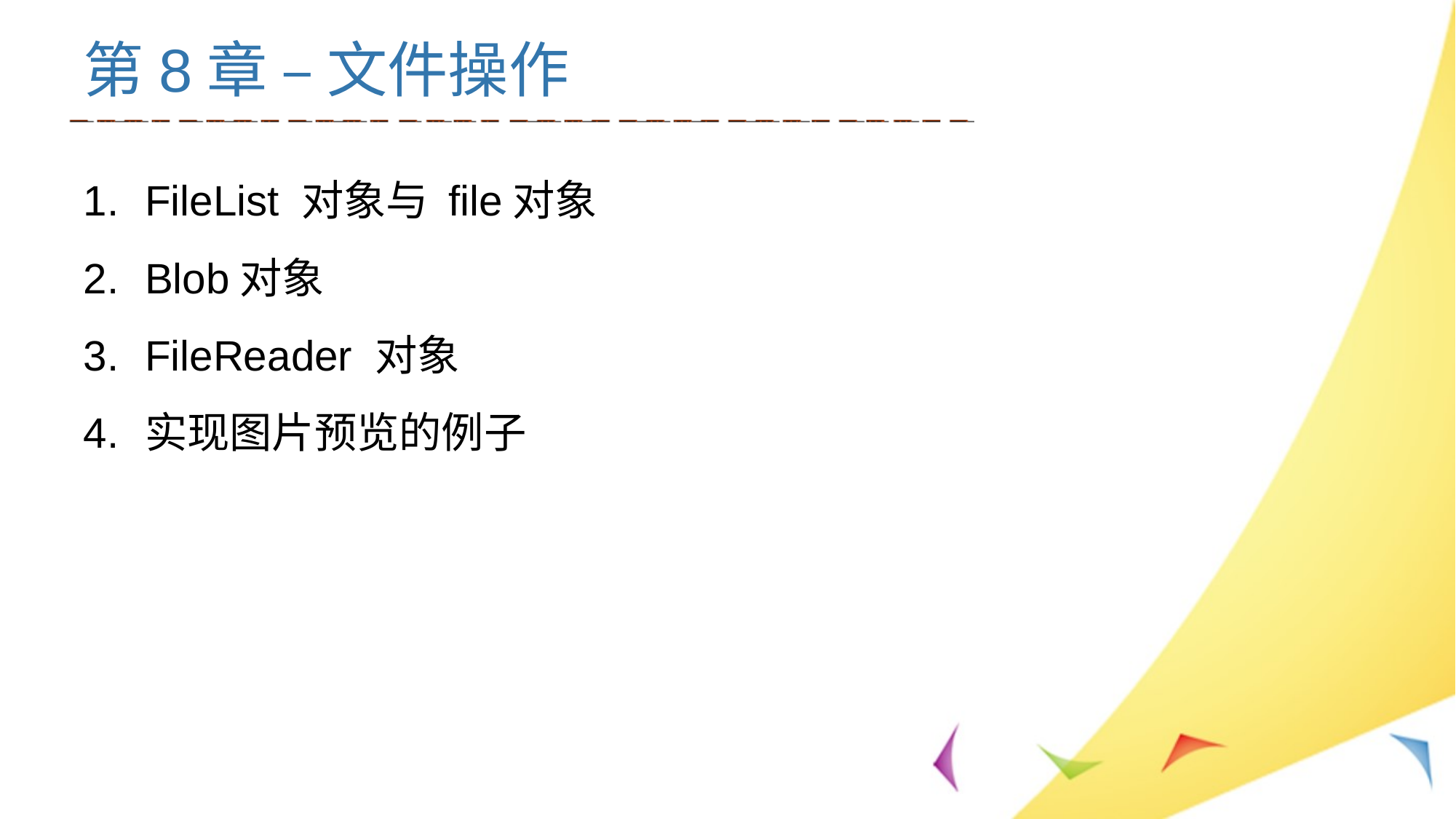

# 第8章 – 文件操作
FileList 对象与 file对象
Blob对象
FileReader 对象
实现图片预览的例子